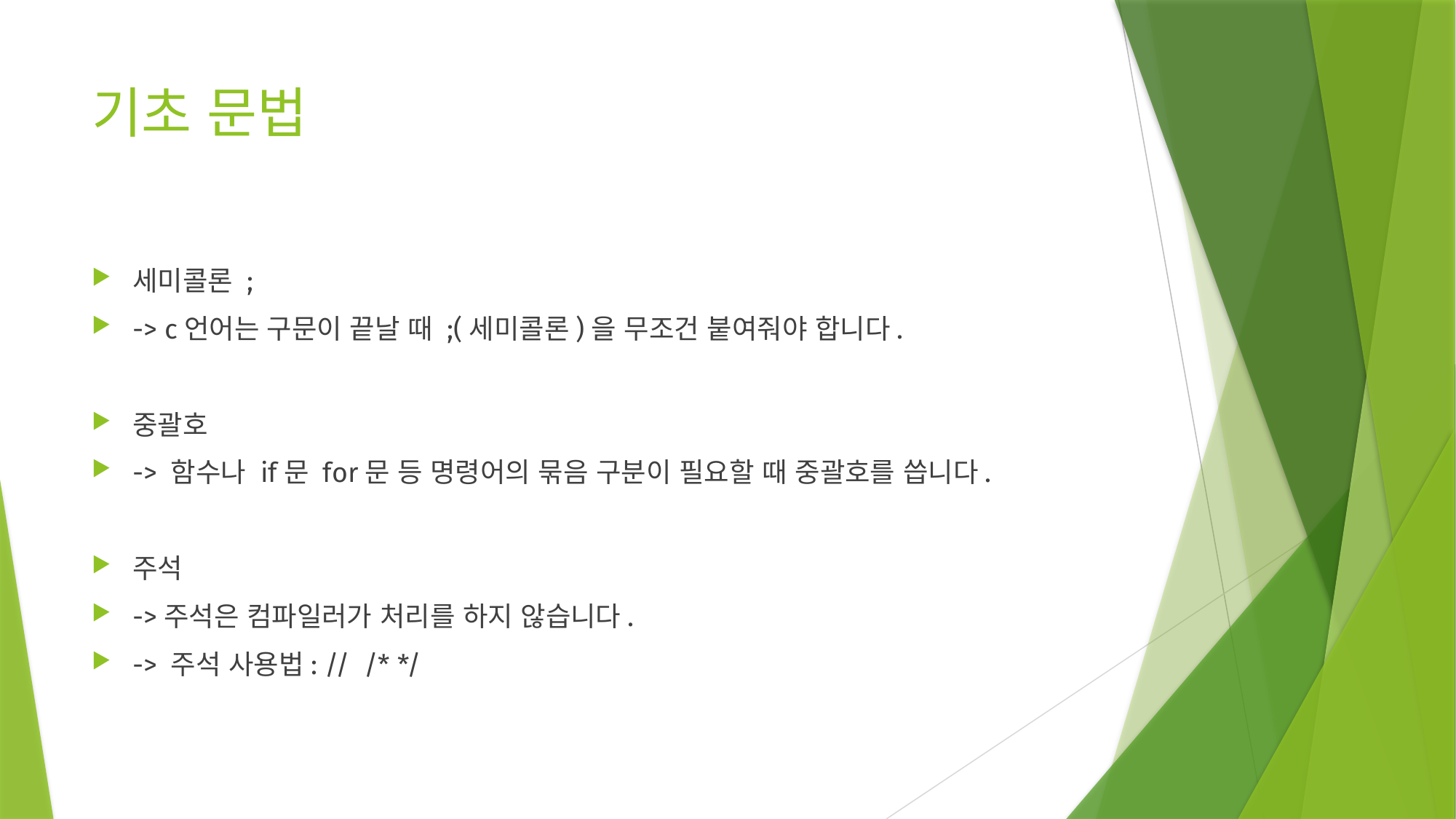

# 기초 문법
세미콜론 ;
-> c언어는 구문이 끝날 때 ;(세미콜론)을 무조건 붙여줘야 합니다.

중괄호
-> 함수나 if문 for문 등 명령어의 묶음 구분이 필요할 때 중괄호를 씁니다.

주석
->주석은 컴파일러가 처리를 하지 않습니다.
-> 주석 사용법: //  /* */